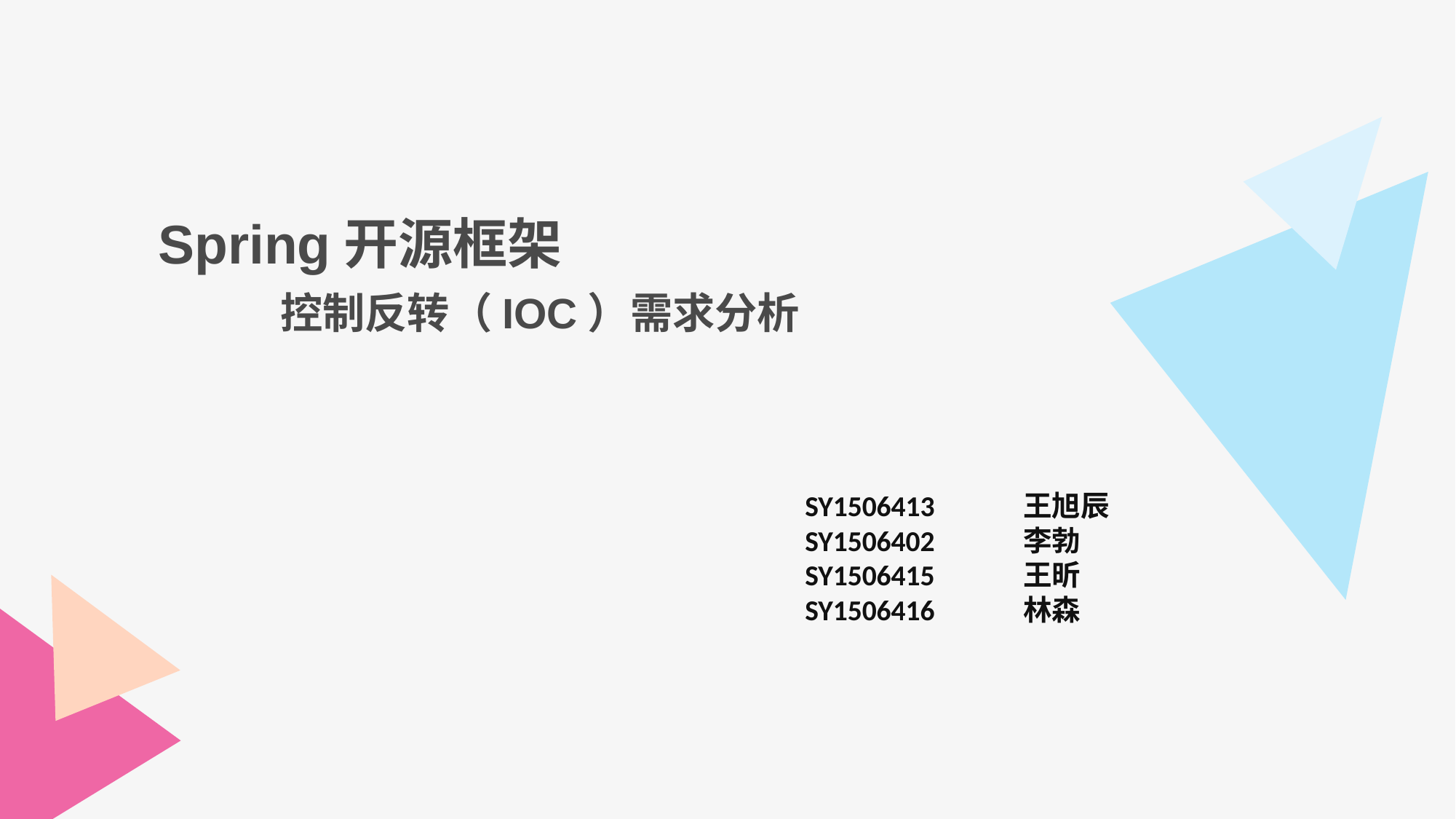

Spring开源框架
控制反转（IOC）需求分析
SY1506413	王旭辰
SY1506402	李勃
SY1506415	王昕
SY1506416	林森